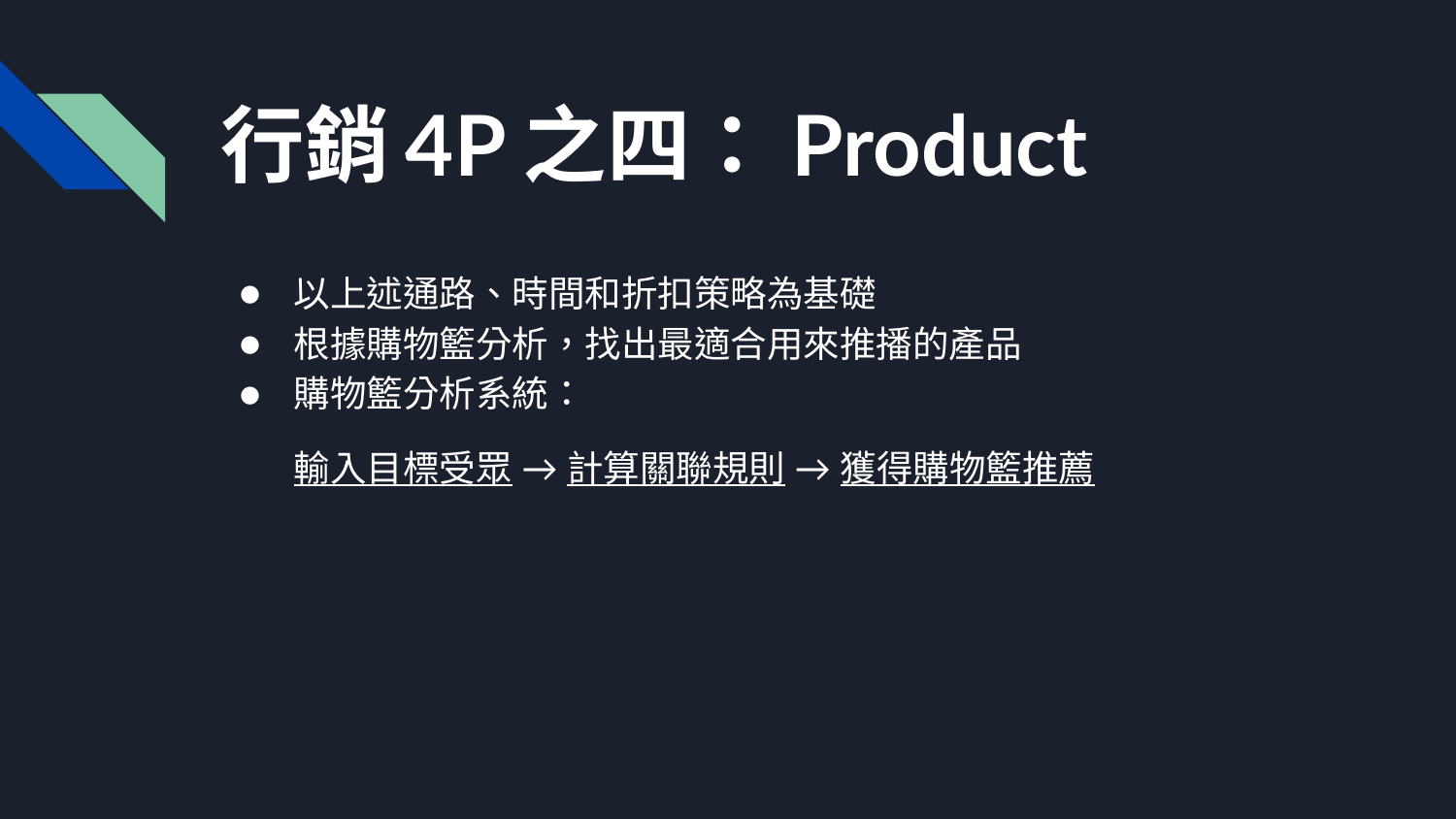

# 行銷4P之四：Product
以上述通路、時間和折扣策略為基礎
根據購物籃分析，找出最適合用來推播的產品
購物籃分析系統：
輸入目標受眾 → 計算關聯規則 → 獲得購物籃推薦